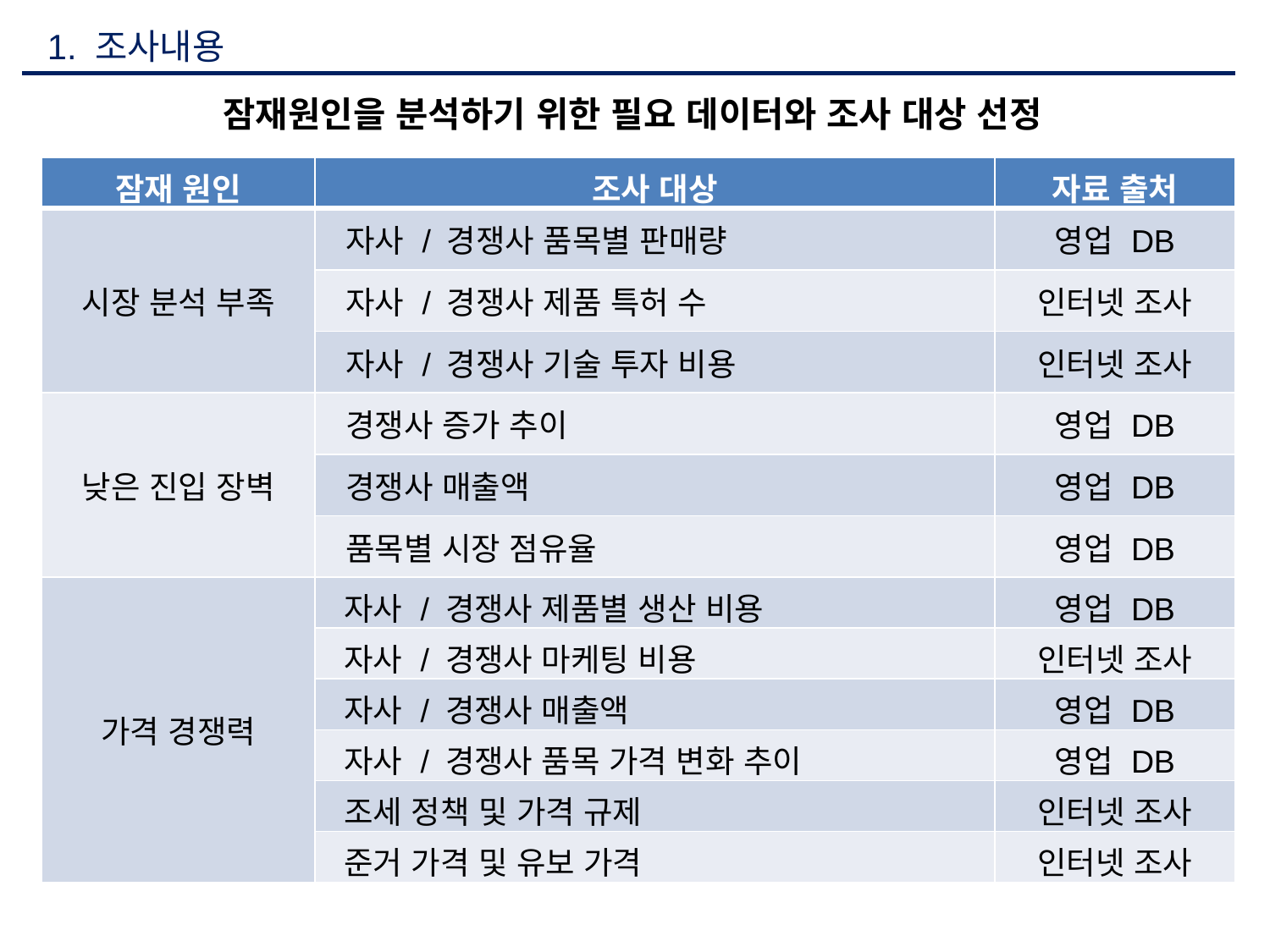

1. 조사내용
잠재원인을 분석하기 위한 필요 데이터와 조사 대상 선정
| 잠재 원인 | 조사 대상 | 자료 출처 |
| --- | --- | --- |
| 시장 분석 부족 | 자사 / 경쟁사 품목별 판매량 | 영업 DB |
|  | 자사 / 경쟁사 제품 특허 수 | 인터넷 조사 |
|  | 자사 / 경쟁사 기술 투자 비용 | 인터넷 조사 |
| 낮은 진입 장벽 | 경쟁사 증가 추이 | 영업 DB |
|  | 경쟁사 매출액 | 영업 DB |
|  | 품목별 시장 점유율 | 영업 DB |
| 가격 경쟁력 | 자사 / 경쟁사 제품별 생산 비용 | 영업 DB |
|  | 자사 / 경쟁사 마케팅 비용 | 인터넷 조사 |
|  | 자사 / 경쟁사 매출액 | 영업 DB |
|  | 자사 / 경쟁사 품목 가격 변화 추이 | 영업 DB |
|  | 조세 정책 및 가격 규제 | 인터넷 조사 |
|  | 준거 가격 및 유보 가격 | 인터넷 조사 |